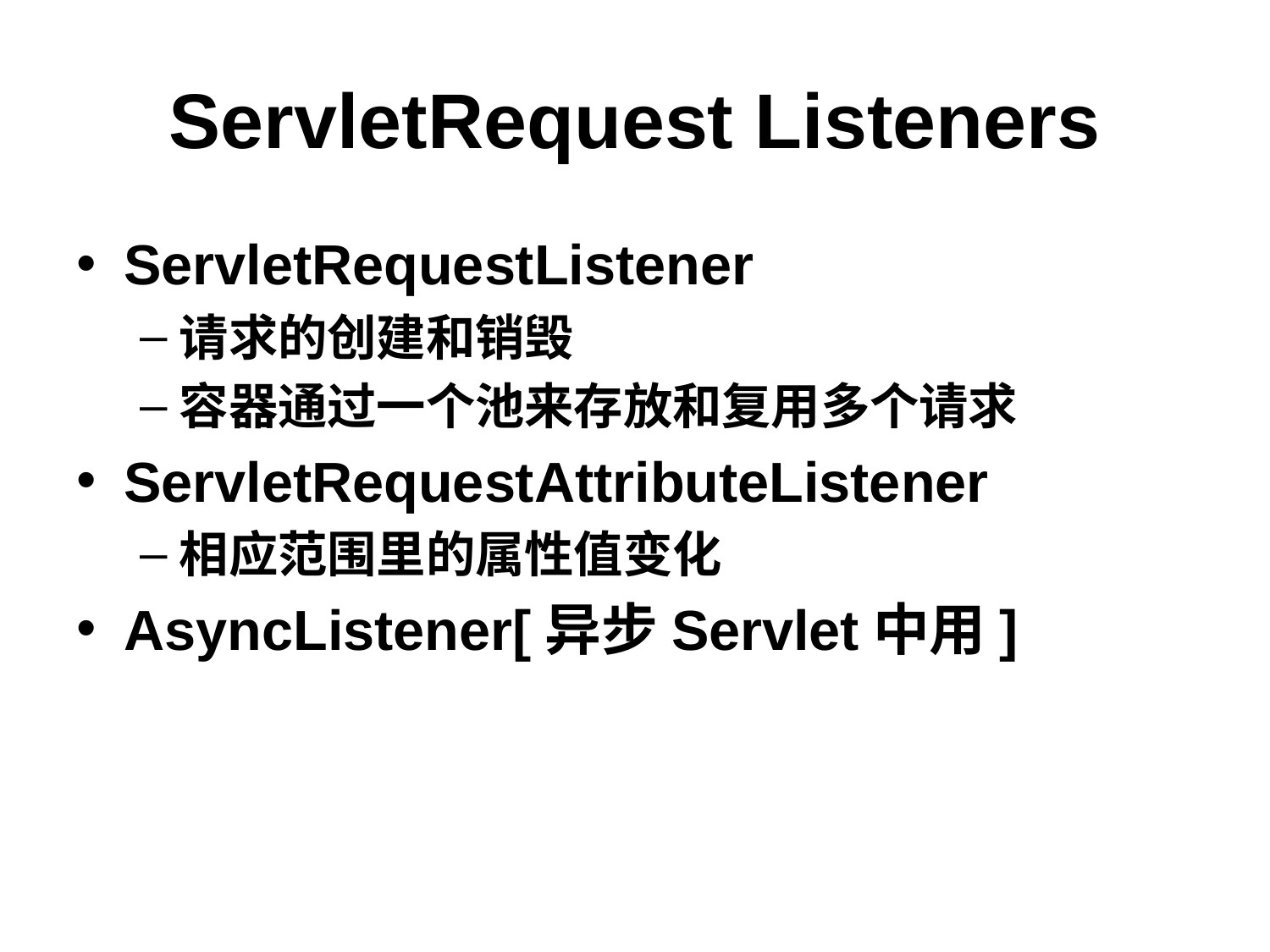

# ServletRequest Listeners
ServletRequestListener
请求的创建和销毁
容器通过一个池来存放和复用多个请求
ServletRequestAttributeListener
相应范围里的属性值变化
AsyncListener[异步Servlet中用]